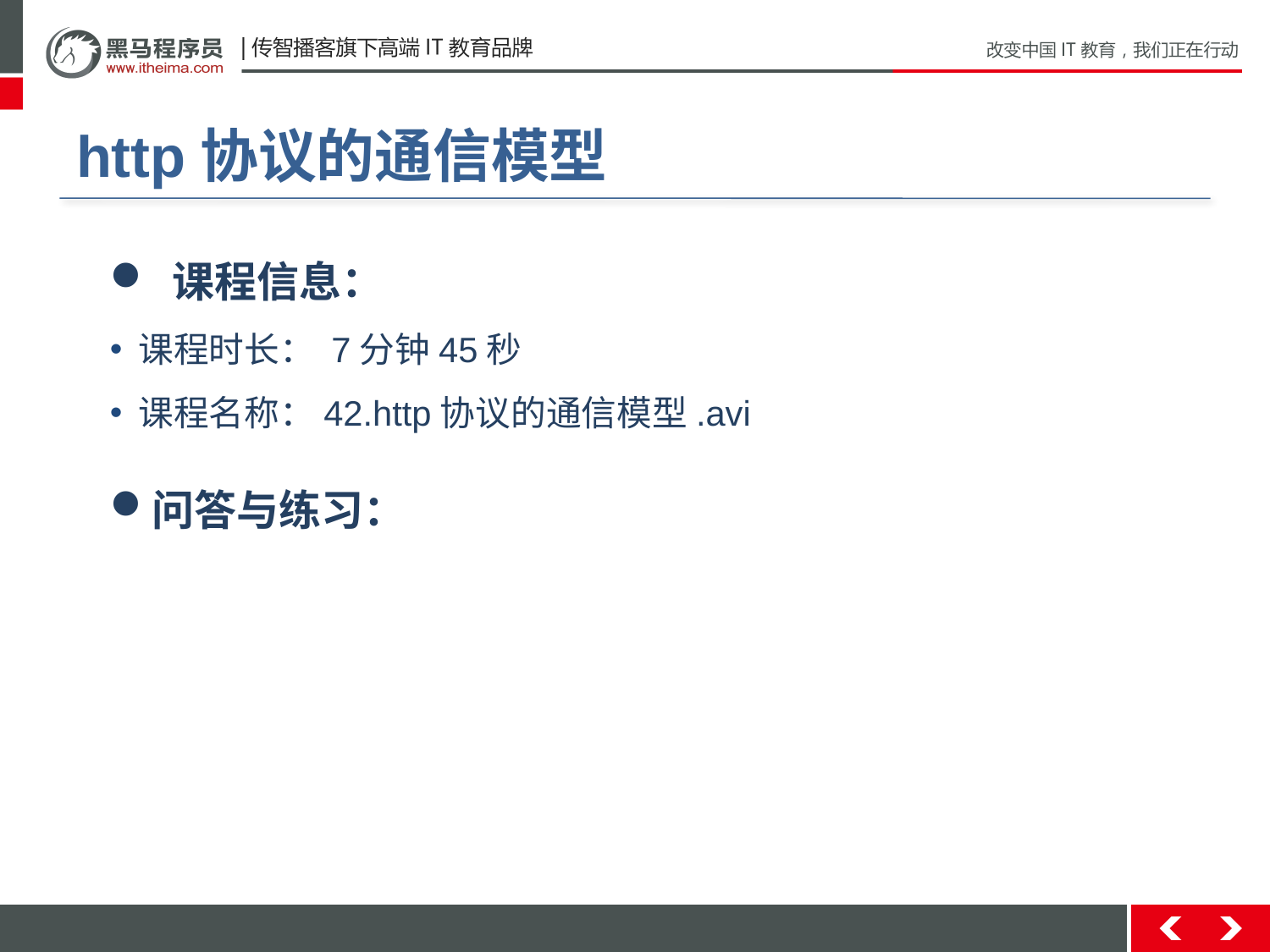

# http协议的通信模型
 课程信息：
 课程时长： 7分钟45秒
 课程名称：42.http协议的通信模型.avi
问答与练习：